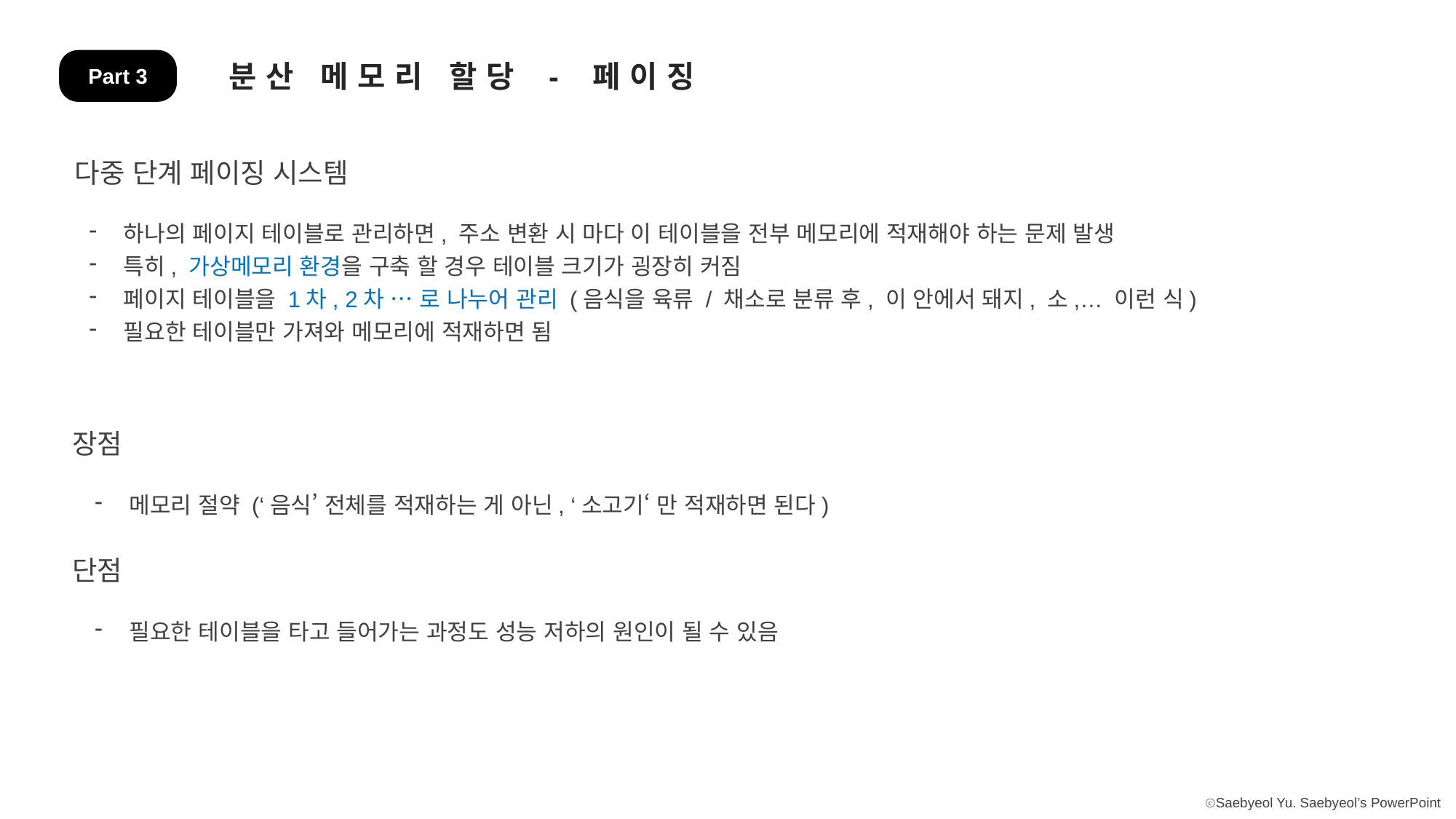

분산 메모리 할당 - 페이징
Part 3
다중 단계 페이징 시스템
하나의 페이지 테이블로 관리하면, 주소 변환 시 마다 이 테이블을 전부 메모리에 적재해야 하는 문제 발생
특히, 가상메모리 환경을 구축 할 경우 테이블 크기가 굉장히 커짐
페이지 테이블을 1차, 2차 … 로 나누어 관리 (음식을 육류 / 채소로 분류 후, 이 안에서 돼지, 소,… 이런 식)
필요한 테이블만 가져와 메모리에 적재하면 됨
장점
메모리 절약 (‘음식’ 전체를 적재하는 게 아닌, ‘소고기‘ 만 적재하면 된다)
단점
필요한 테이블을 타고 들어가는 과정도 성능 저하의 원인이 될 수 있음